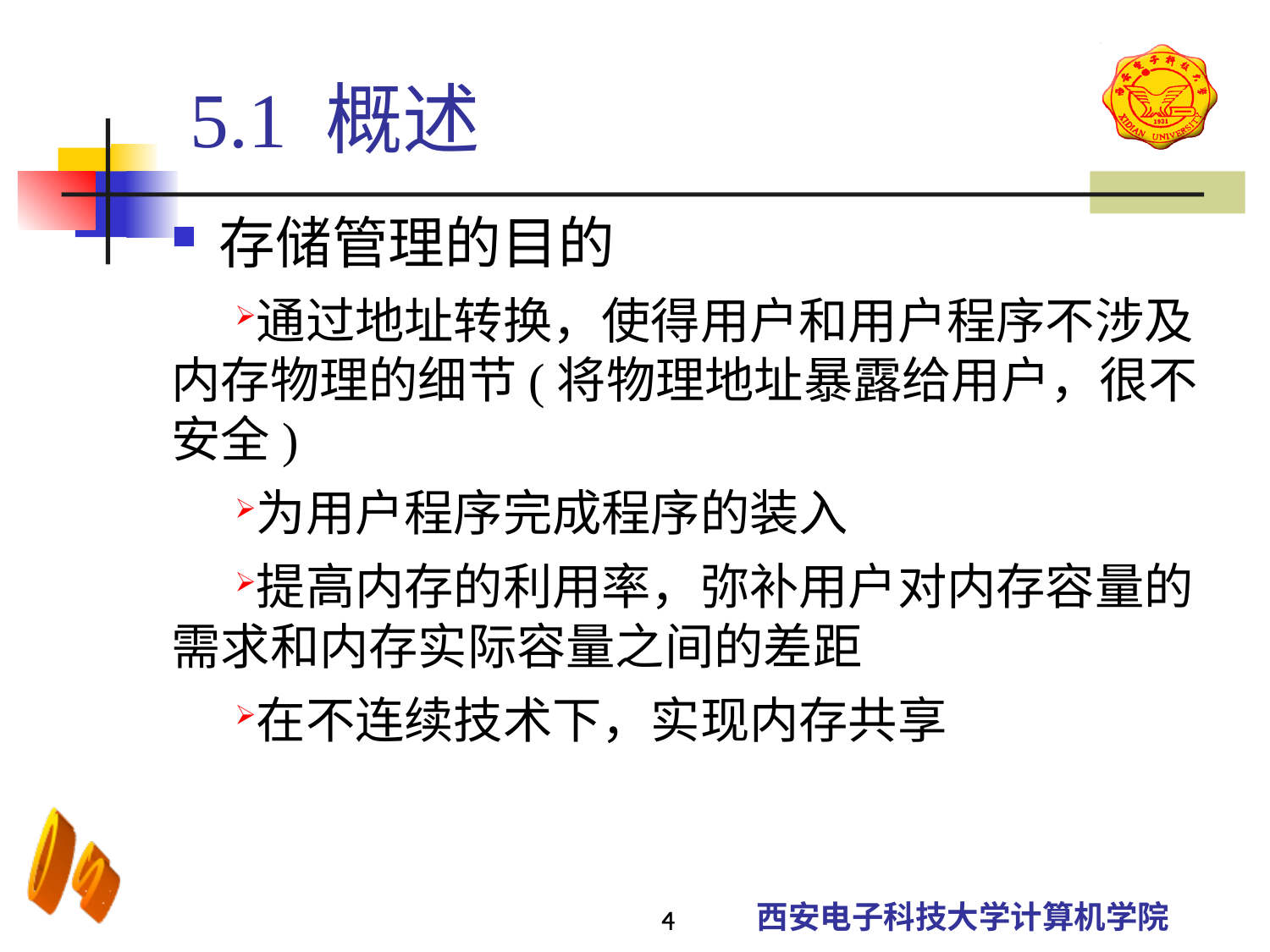

5.1 概述
存储管理的目的
通过地址转换，使得用户和用户程序不涉及内存物理的细节(将物理地址暴露给用户，很不安全)
为用户程序完成程序的装入
提高内存的利用率，弥补用户对内存容量的需求和内存实际容量之间的差距
在不连续技术下，实现内存共享
4